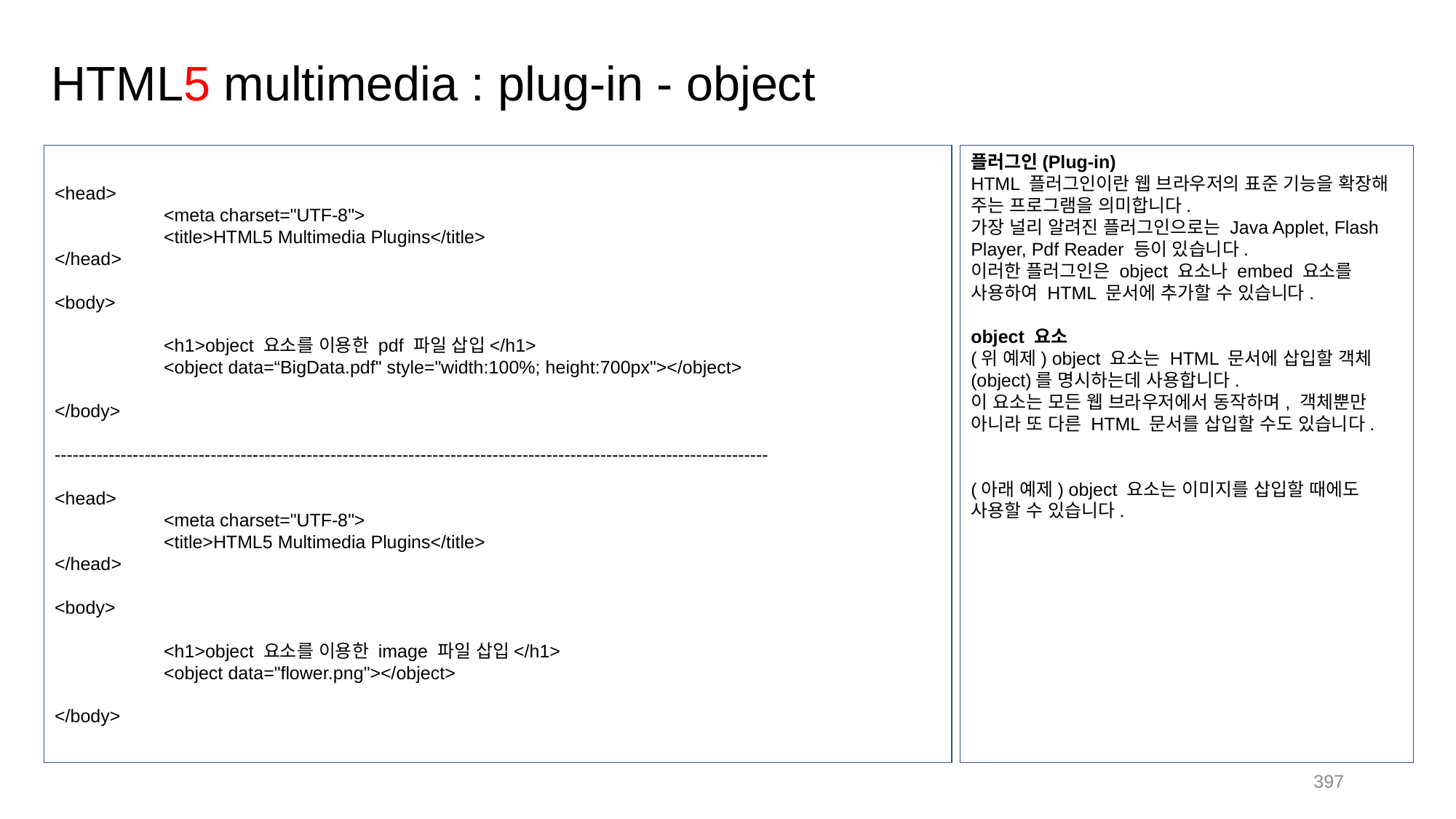

# HTML5 multimedia : plug-in - object
<head>
	<meta charset="UTF-8">
	<title>HTML5 Multimedia Plugins</title>
</head>

<body>

	<h1>object 요소를 이용한 pdf 파일 삽입</h1>
	<object data=“BigData.pdf" style="width:100%; height:700px"></object>

</body>

-----------------------------------------------------------------------------------------------------------------------

<head>
	<meta charset="UTF-8">
	<title>HTML5 Multimedia Plugins</title>
</head>

<body>

	<h1>object 요소를 이용한 image 파일 삽입</h1>
	<object data="flower.png"></object>

</body>
플러그인(Plug-in)
HTML 플러그인이란 웹 브라우저의 표준 기능을 확장해 주는 프로그램을 의미합니다.
가장 널리 알려진 플러그인으로는 Java Applet, Flash Player, Pdf Reader 등이 있습니다.
이러한 플러그인은 object 요소나 embed 요소를 사용하여 HTML 문서에 추가할 수 있습니다.

object 요소
(위 예제) object 요소는 HTML 문서에 삽입할 객체(object)를 명시하는데 사용합니다.
이 요소는 모든 웹 브라우저에서 동작하며, 객체뿐만 아니라 또 다른 HTML 문서를 삽입할 수도 있습니다.

(아래 예제) object 요소는 이미지를 삽입할 때에도 사용할 수 있습니다.
397